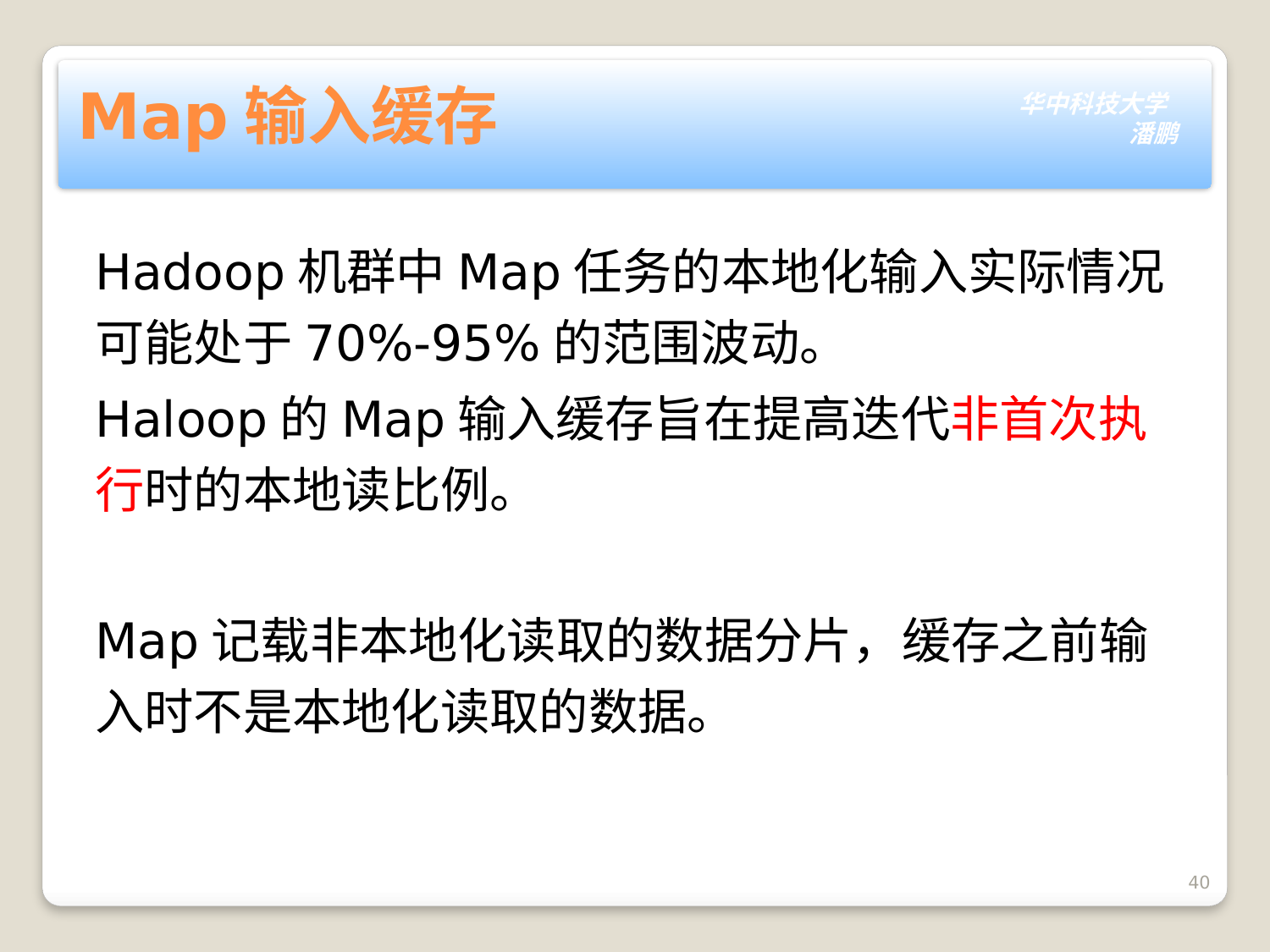

# Map输入缓存
Hadoop机群中Map任务的本地化输入实际情况可能处于70%-95%的范围波动。
Haloop的Map输入缓存旨在提高迭代非首次执行时的本地读比例。

Map记载非本地化读取的数据分片，缓存之前输入时不是本地化读取的数据。
40